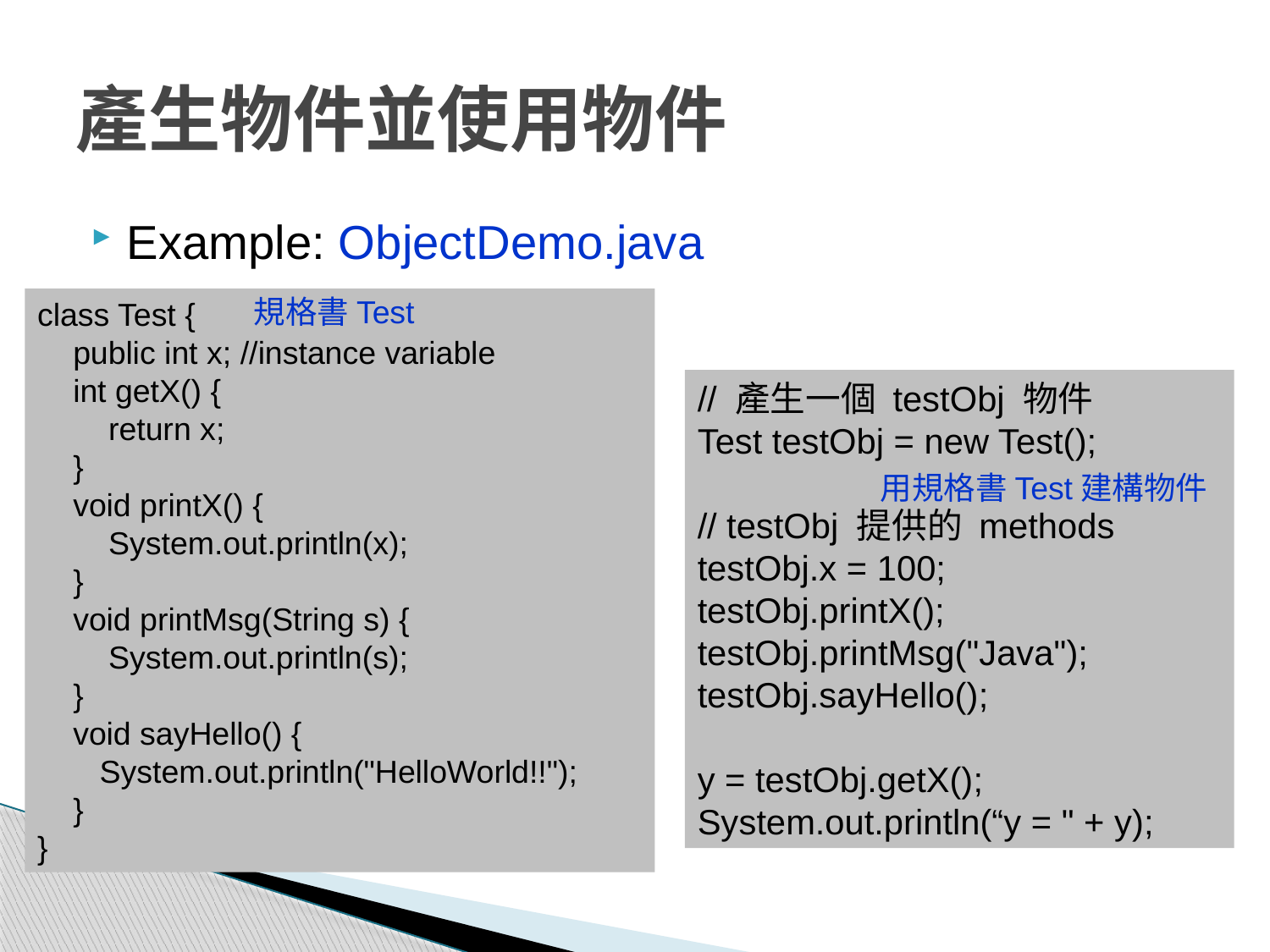

# 產生物件並使用物件
Example: ObjectDemo.java
規格書Test
class Test {
    public int x; //instance variable
    int getX() {
        return x;
    }
    void printX() {
        System.out.println(x);
    }
    void printMsg(String s) {
        System.out.println(s);
    }
    void sayHello() {
       System.out.println("HelloWorld!!");
    }
}
// 產生一個 testObj 物件
Test testObj = new Test();

// testObj 提供的 methods
testObj.x = 100;
testObj.printX();
testObj.printMsg("Java");
testObj.sayHello();

y = testObj.getX();
System.out.println(“y = " + y);
用規格書Test建構物件